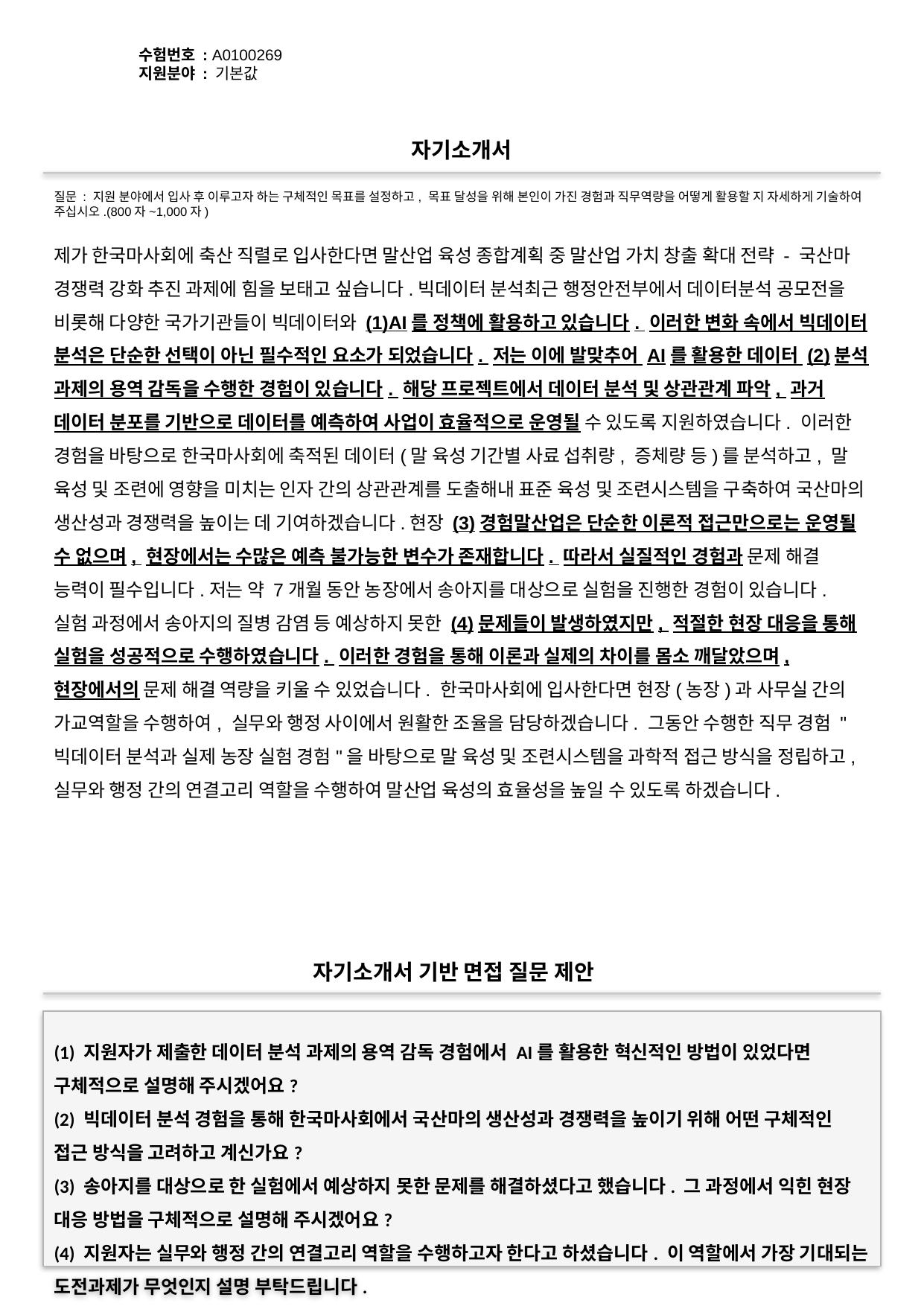

수험번호 : A0100269
지원분야 : 기본값
#

자기소개서

질문 : 지원 분야에서 입사 후 이루고자 하는 구체적인 목표를 설정하고, 목표 달성을 위해 본인이 가진 경험과 직무역량을 어떻게 활용할 지 자세하게 기술하여 주십시오.(800자~1,000자)

제가 한국마사회에 축산 직렬로 입사한다면 말산업 육성 종합계획 중 말산업 가치 창출 확대 전략 - 국산마 경쟁력 강화 추진 과제에 힘을 보태고 싶습니다.빅데이터 분석최근 행정안전부에서 데이터분석 공모전을 비롯해 다양한 국가기관들이 빅데이터와 (1)AI를 정책에 활용하고 있습니다. 이러한 변화 속에서 빅데이터 분석은 단순한 선택이 아닌 필수적인 요소가 되었습니다. 저는 이에 발맞추어 AI를 활용한 데이터 (2)분석 과제의 용역 감독을 수행한 경험이 있습니다. 해당 프로젝트에서 데이터 분석 및 상관관계 파악, 과거 데이터 분포를 기반으로 데이터를 예측하여 사업이 효율적으로 운영될 수 있도록 지원하였습니다. 이러한 경험을 바탕으로 한국마사회에 축적된 데이터(말 육성 기간별 사료 섭취량, 증체량 등)를 분석하고, 말 육성 및 조련에 영향을 미치는 인자 간의 상관관계를 도출해내 표준 육성 및 조련시스템을 구축하여 국산마의 생산성과 경쟁력을 높이는 데 기여하겠습니다.현장 (3)경험말산업은 단순한 이론적 접근만으로는 운영될 수 없으며, 현장에서는 수많은 예측 불가능한 변수가 존재합니다. 따라서 실질적인 경험과 문제 해결 능력이 필수입니다.저는 약 7개월 동안 농장에서 송아지를 대상으로 실험을 진행한 경험이 있습니다. 실험 과정에서 송아지의 질병 감염 등 예상하지 못한 (4)문제들이 발생하였지만, 적절한 현장 대응을 통해 실험을 성공적으로 수행하였습니다. 이러한 경험을 통해 이론과 실제의 차이를 몸소 깨달았으며, 현장에서의 문제 해결 역량을 키울 수 있었습니다. 한국마사회에 입사한다면 현장(농장)과 사무실 간의 가교역할을 수행하여, 실무와 행정 사이에서 원활한 조율을 담당하겠습니다. 그동안 수행한 직무 경험 "빅데이터 분석과 실제 농장 실험 경험"을 바탕으로 말 육성 및 조련시스템을 과학적 접근 방식을 정립하고, 실무와 행정 간의 연결고리 역할을 수행하여 말산업 육성의 효율성을 높일 수 있도록 하겠습니다.

자기소개서 기반 면접 질문 제안

(1) 지원자가 제출한 데이터 분석 과제의 용역 감독 경험에서 AI를 활용한 혁신적인 방법이 있었다면 구체적으로 설명해 주시겠어요?
(2) 빅데이터 분석 경험을 통해 한국마사회에서 국산마의 생산성과 경쟁력을 높이기 위해 어떤 구체적인 접근 방식을 고려하고 계신가요?
(3) 송아지를 대상으로 한 실험에서 예상하지 못한 문제를 해결하셨다고 했습니다. 그 과정에서 익힌 현장 대응 방법을 구체적으로 설명해 주시겠어요?
(4) 지원자는 실무와 행정 간의 연결고리 역할을 수행하고자 한다고 하셨습니다. 이 역할에서 가장 기대되는 도전과제가 무엇인지 설명 부탁드립니다.